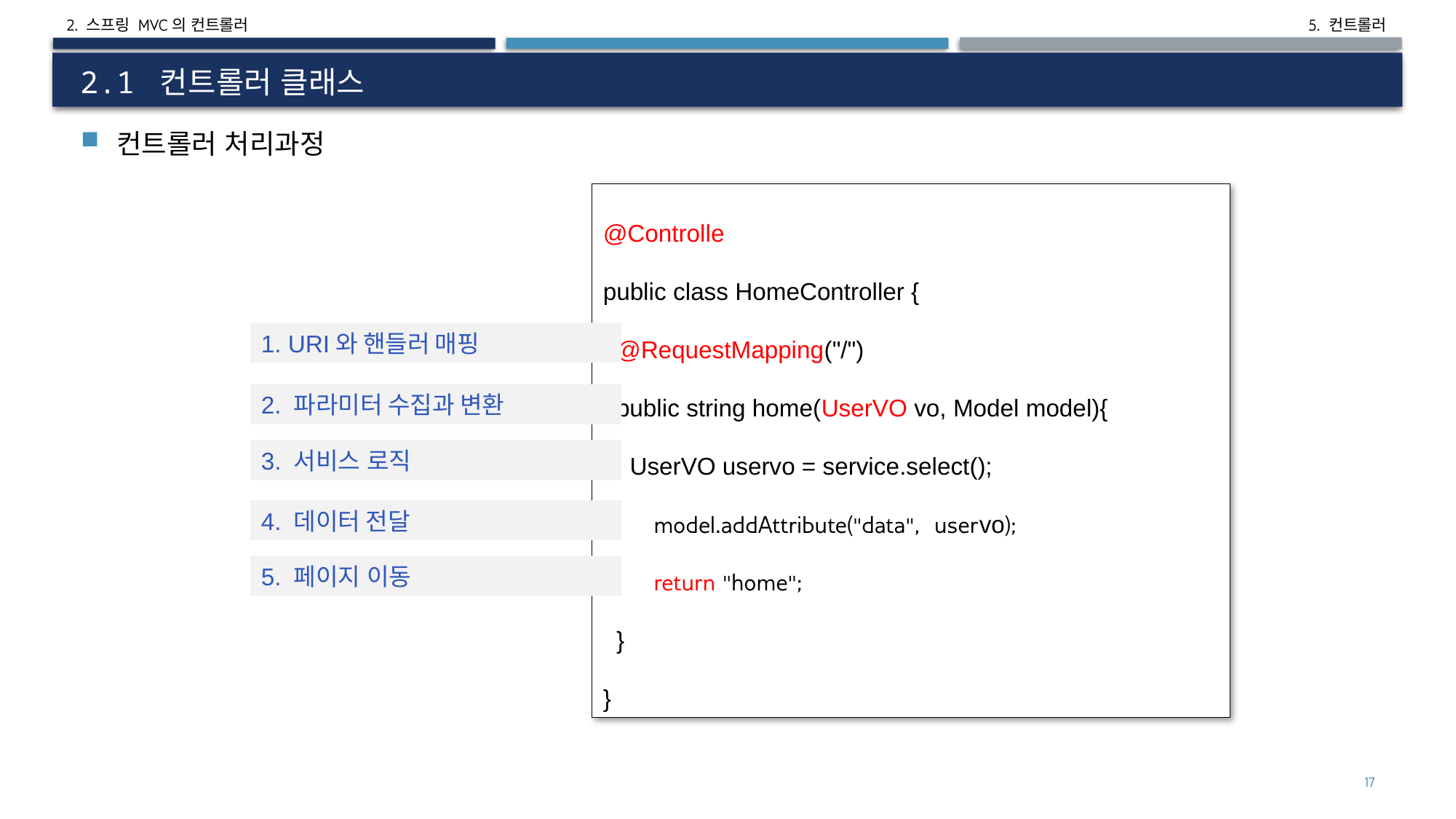

2. 스프링 MVC의 컨트롤러
# 2.1 컨트롤러 클래스
컨트롤러 처리과정
@Controlle
public class HomeController {
  @RequestMapping("/")
  public string home(UserVO vo, Model model){
    UserVO uservo = service.select();
       model.addAttribute("data",  uservo);
       return "home";
  }
}
1. URI와 핸들러 매핑
2. 파라미터 수집과 변환
3. 서비스 로직
4. 데이터 전달
5. 페이지 이동
17